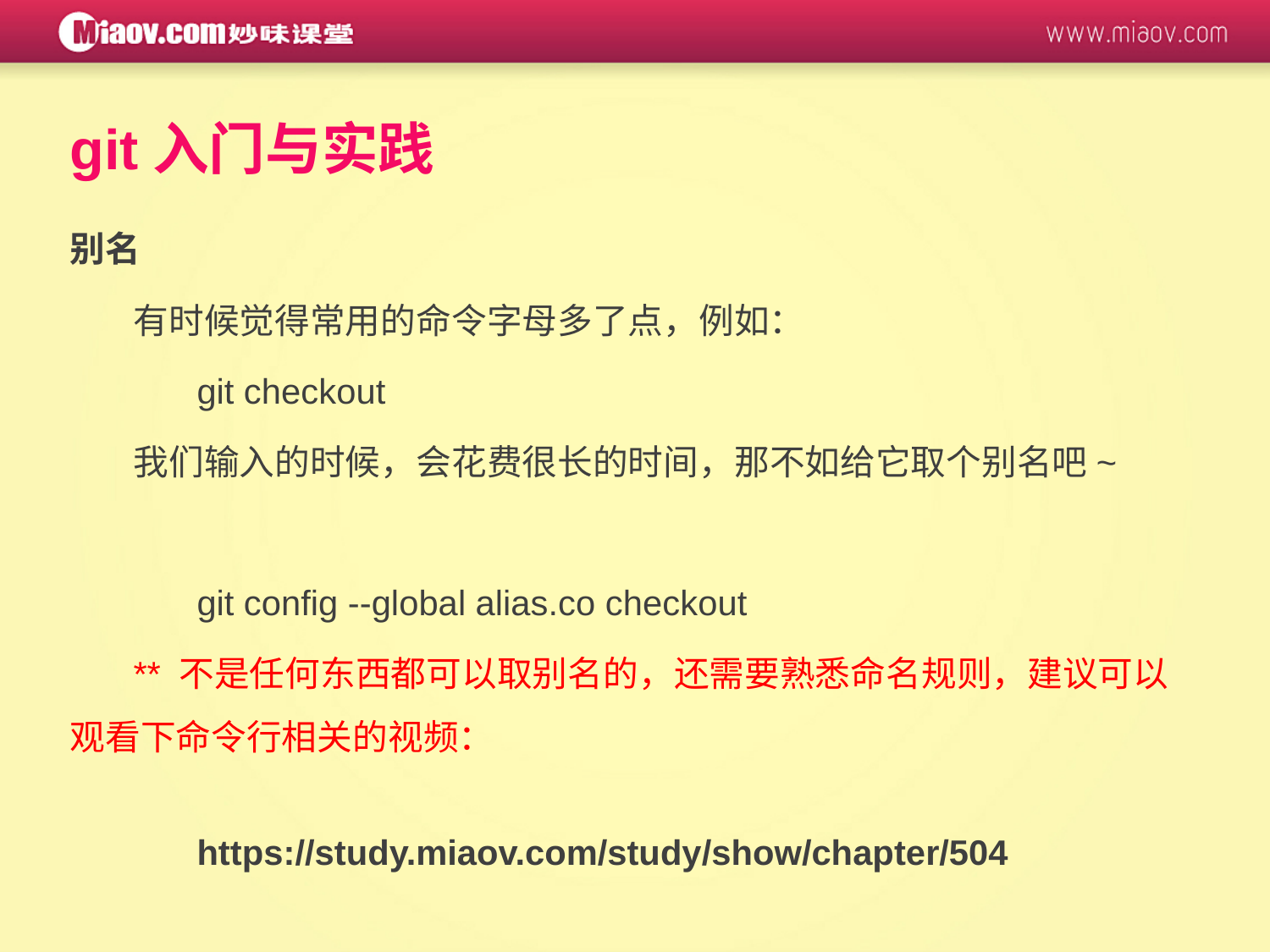

git入门与实践

别名
有时候觉得常用的命令字母多了点，例如：
	git checkout
我们输入的时候，会花费很长的时间，那不如给它取个别名吧~

	git config --global alias.co checkout
** 不是任何东西都可以取别名的，还需要熟悉命名规则，建议可以观看下命令行相关的视频：

	https://study.miaov.com/study/show/chapter/504